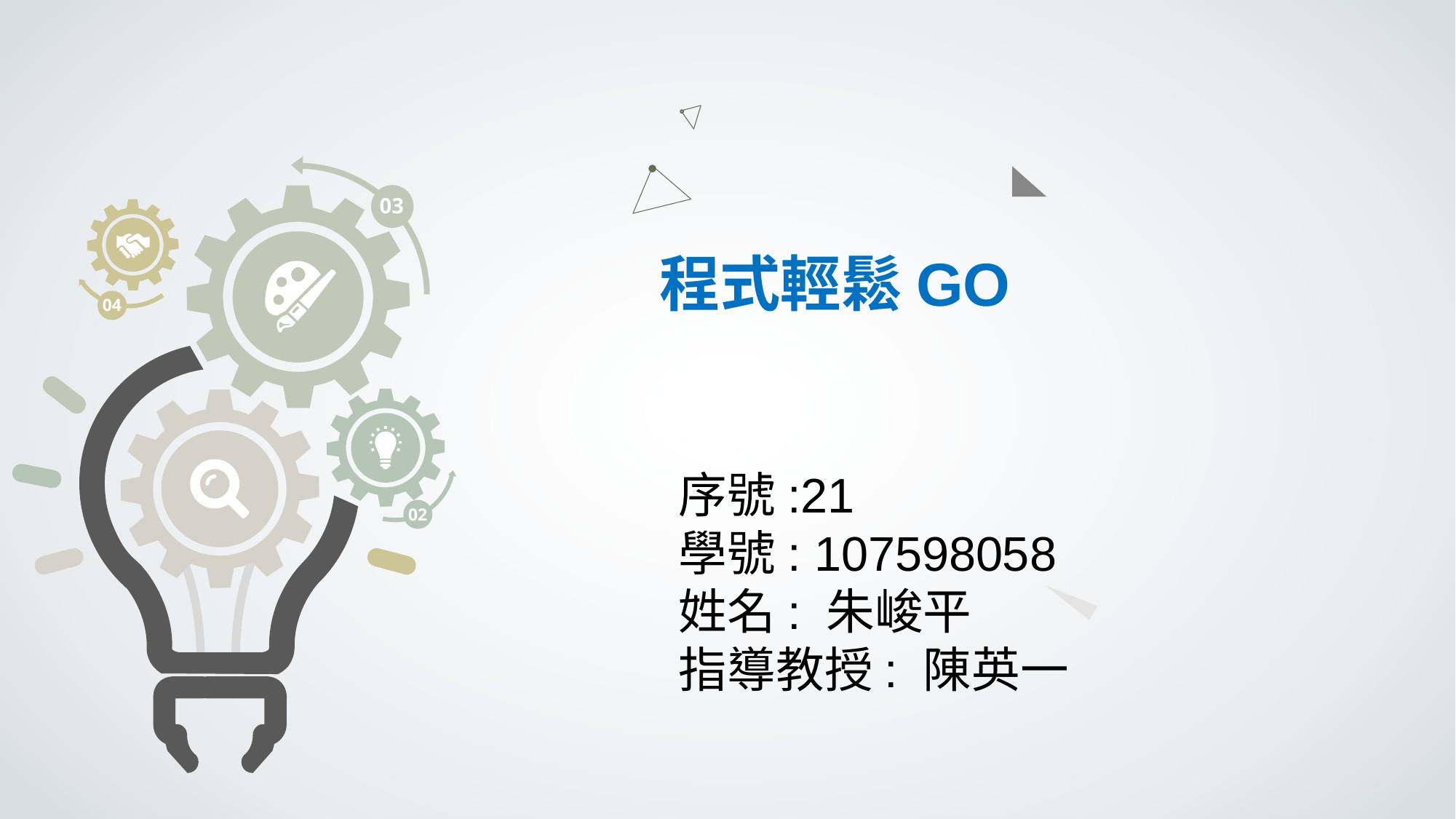

03

04

02

程式輕鬆GO
序號:21
學號: 107598058
姓名: 朱峻平
指導教授: 陳英一